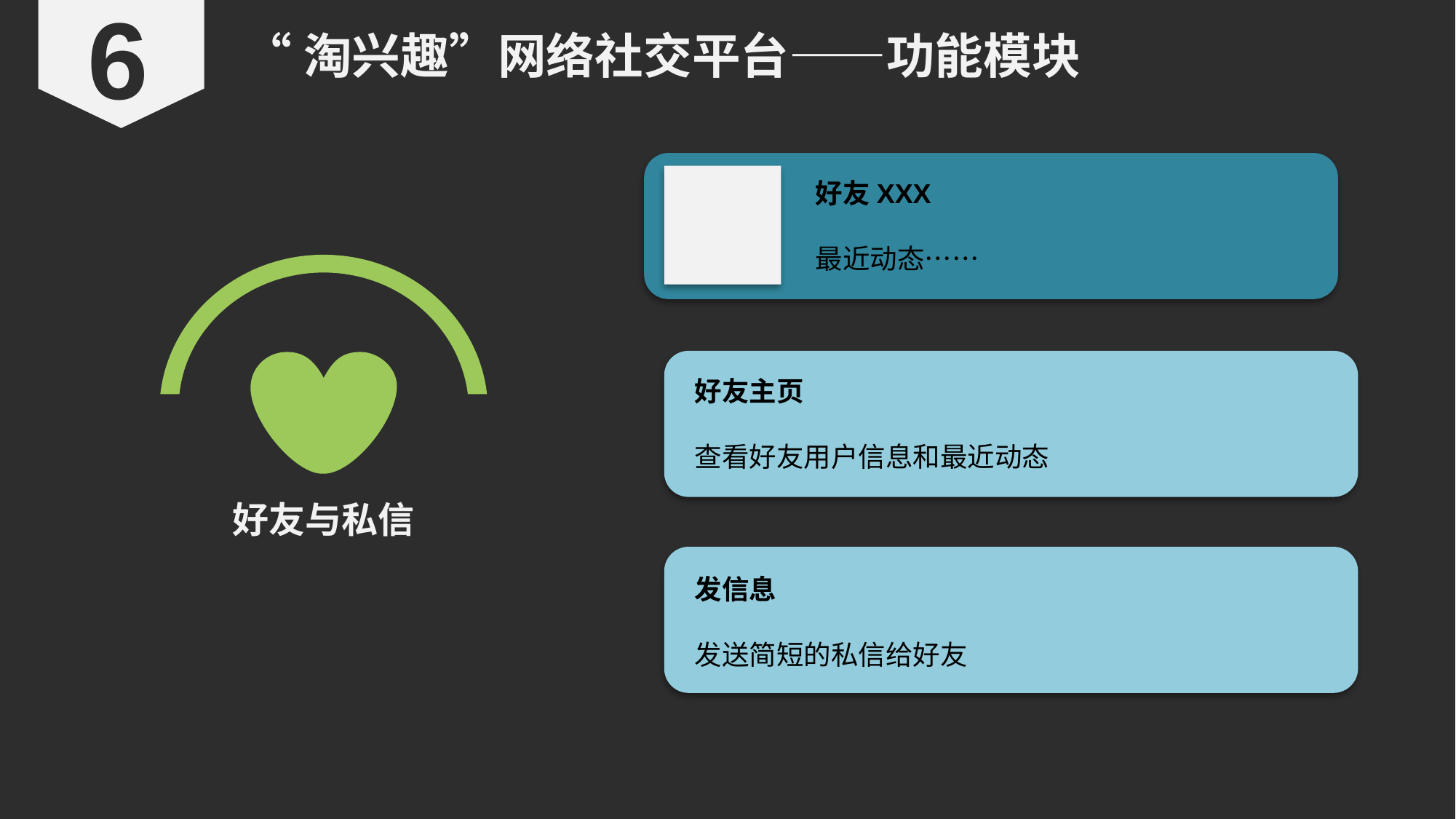

6
“淘兴趣”网络社交平台——功能模块

好友XXX

最近动态……

好友主页

查看好友用户信息和最近动态
好友与私信

发信息

发送简短的私信给好友